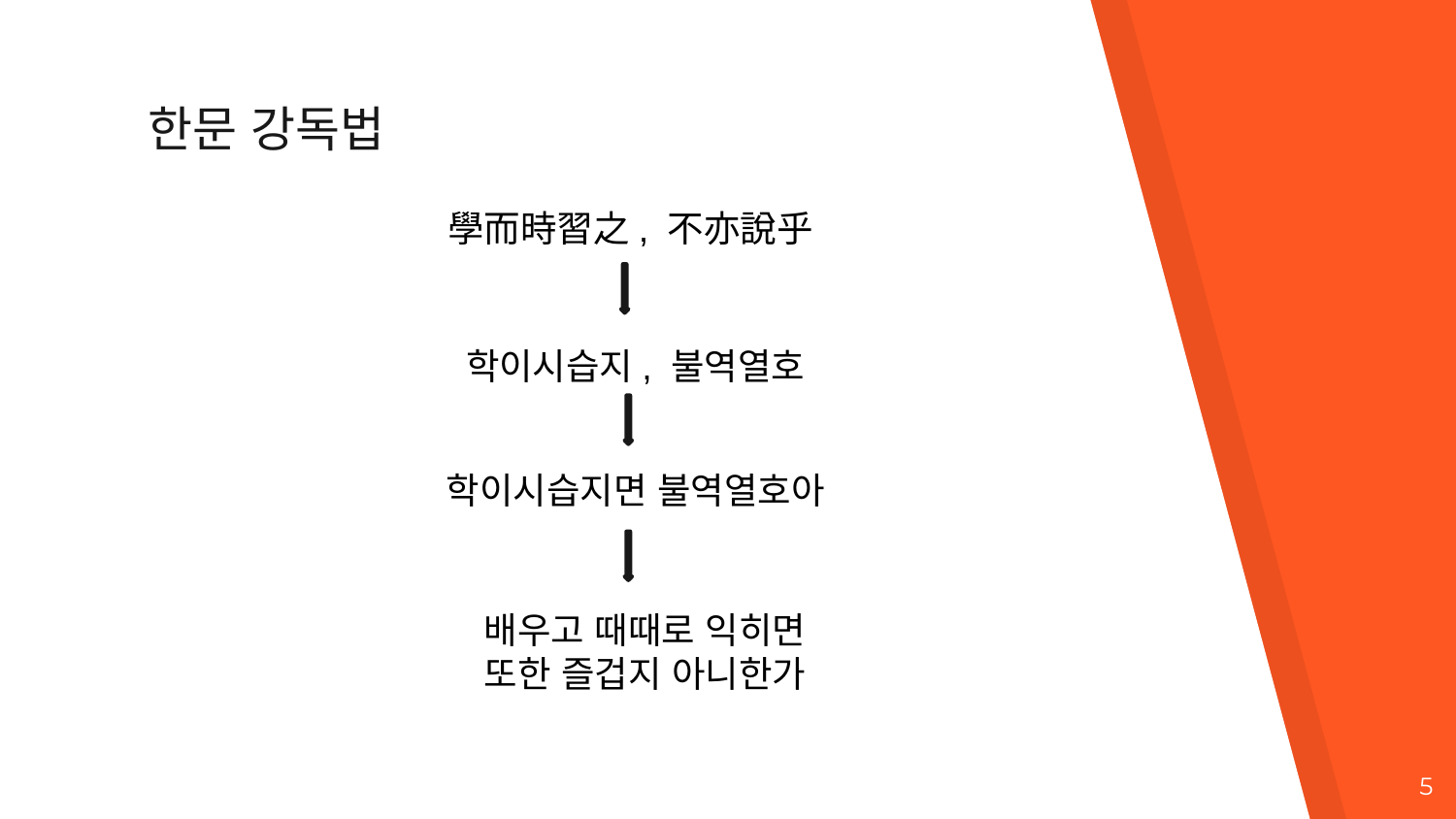

한문 강독법
學而時習之, 不亦說乎

학이시습지, 불역열호

학이시습지면 불역열호아

배우고 때때로 익히면
또한 즐겁지 아니한가
5